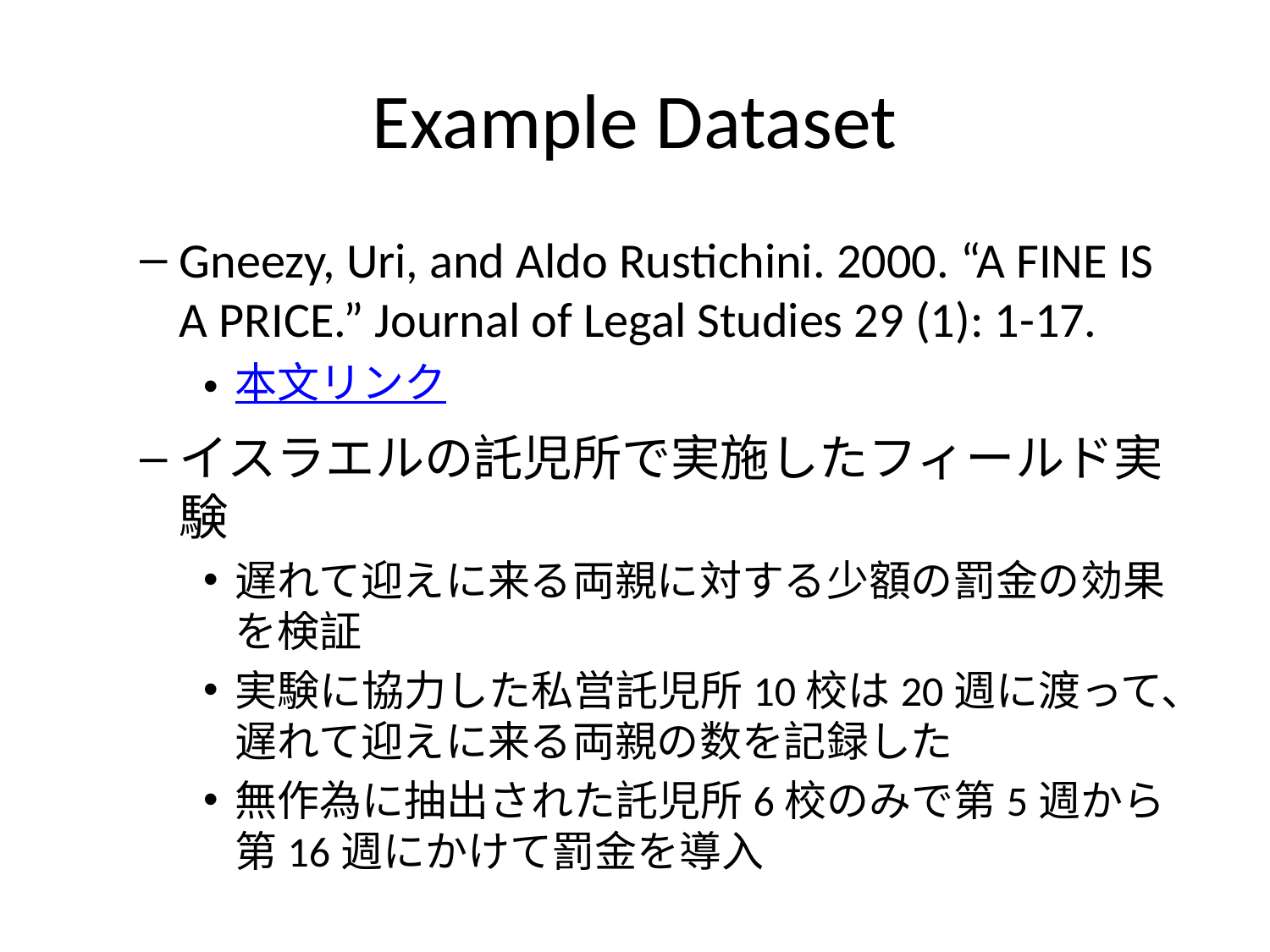

# Example Dataset
Gneezy, Uri, and Aldo Rustichini. 2000. “A FINE IS A PRICE.” Journal of Legal Studies 29 (1): 1-17.
本文リンク
イスラエルの託児所で実施したフィールド実験
遅れて迎えに来る両親に対する少額の罰金の効果を検証
実験に協力した私営託児所10校は20週に渡って、遅れて迎えに来る両親の数を記録した
無作為に抽出された託児所6校のみで第5週から第16週にかけて罰金を導入